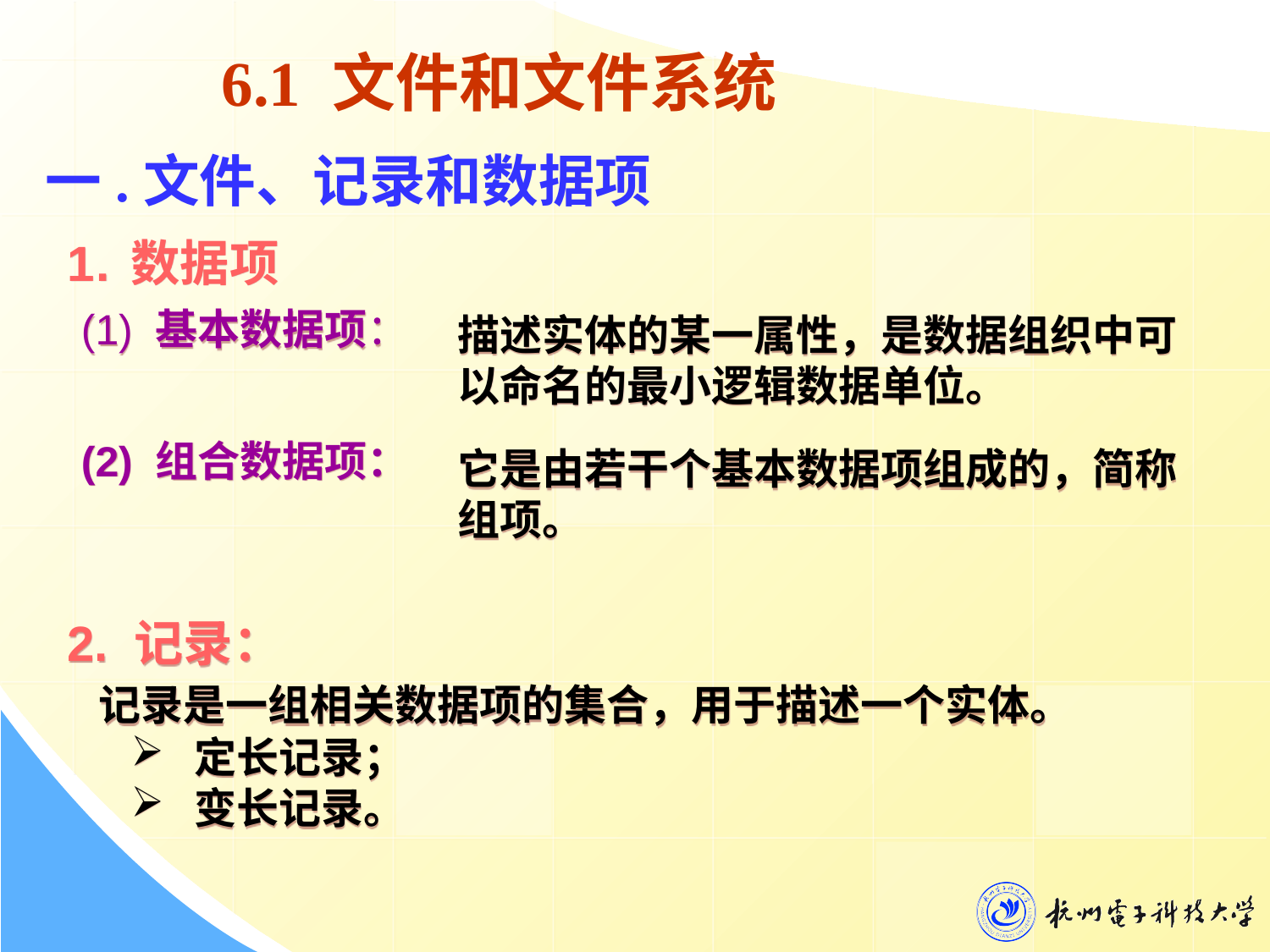

6.1 文件和文件系统
一.文件、记录和数据项
数据项

  (1) 基本数据项：

  (2) 组合数据项：

描述实体的某一属性，是数据组织中可以命名的最小逻辑数据单位。
它是由若干个基本数据项组成的，简称组项。
2. 记录：
  记录是一组相关数据项的集合，用于描述一个实体。
定长记录；
变长记录。